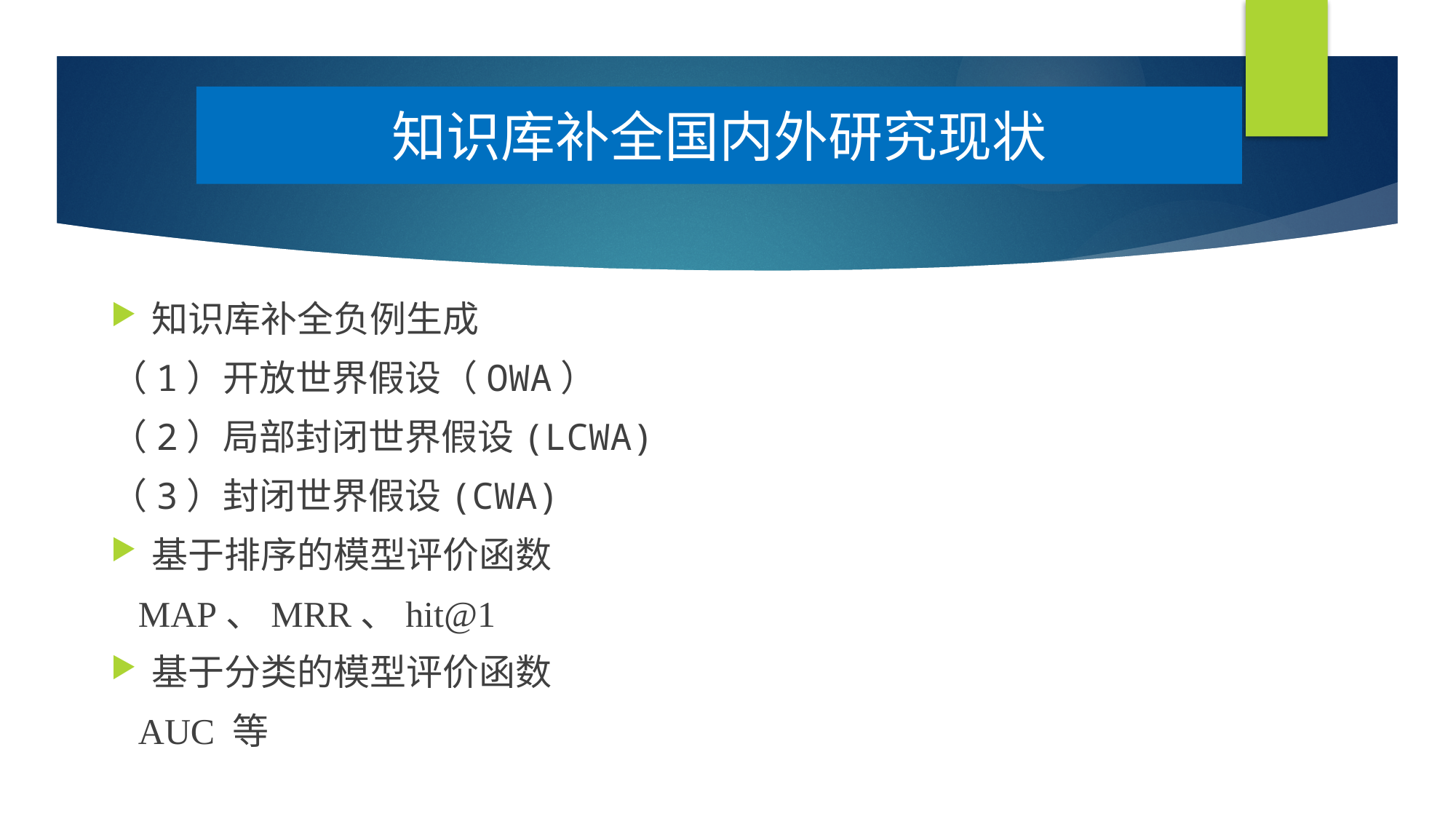

# 知识库补全国内外研究现状
知识库补全负例生成
（1）开放世界假设（OWA）
（2）局部封闭世界假设(LCWA)
（3）封闭世界假设(CWA)
基于排序的模型评价函数
   MAP、MRR、hit@1
基于分类的模型评价函数
   AUC 等